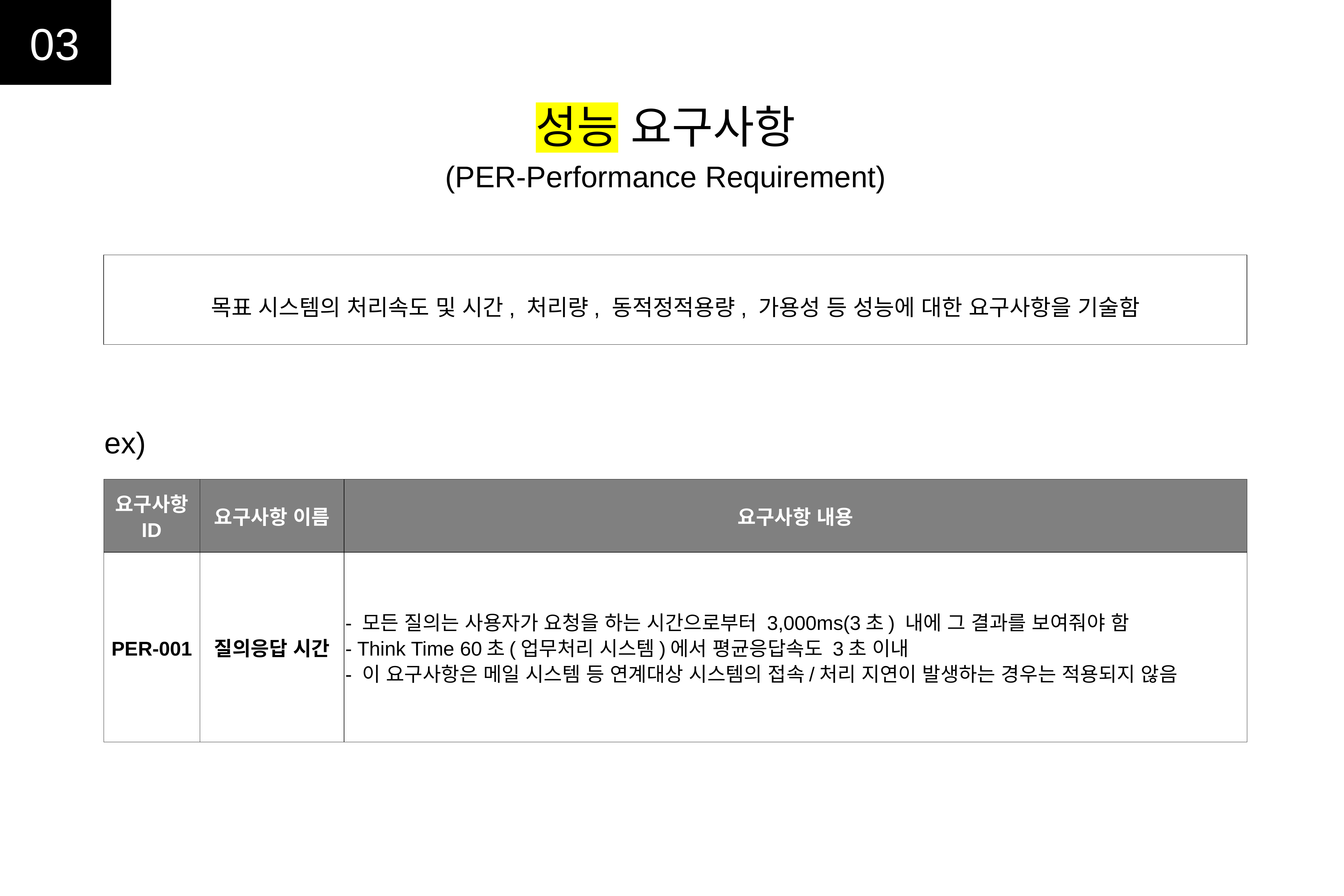

03
성능 요구사항
(PER-Performance Requirement)

목표 시스템의 처리속도 및 시간, 처리량, 동적․정적용량, 가용성 등 성능에 대한 요구사항을 기술함
ex)
| 요구사항 ID | 요구사항 이름 | 요구사항 내용 |
| --- | --- | --- |
| PER-001 | 질의응답 시간 | - 모든 질의는 사용자가 요청을 하는 시간으로부터 3,000ms(3초) 내에 그 결과를 보여줘야 함 - Think Time 60초(업무처리 시스템)에서 평균응답속도 3초 이내 - 이 요구사항은 메일 시스템 등 연계대상 시스템의 접속/처리 지연이 발생하는 경우는 적용되지 않음 |